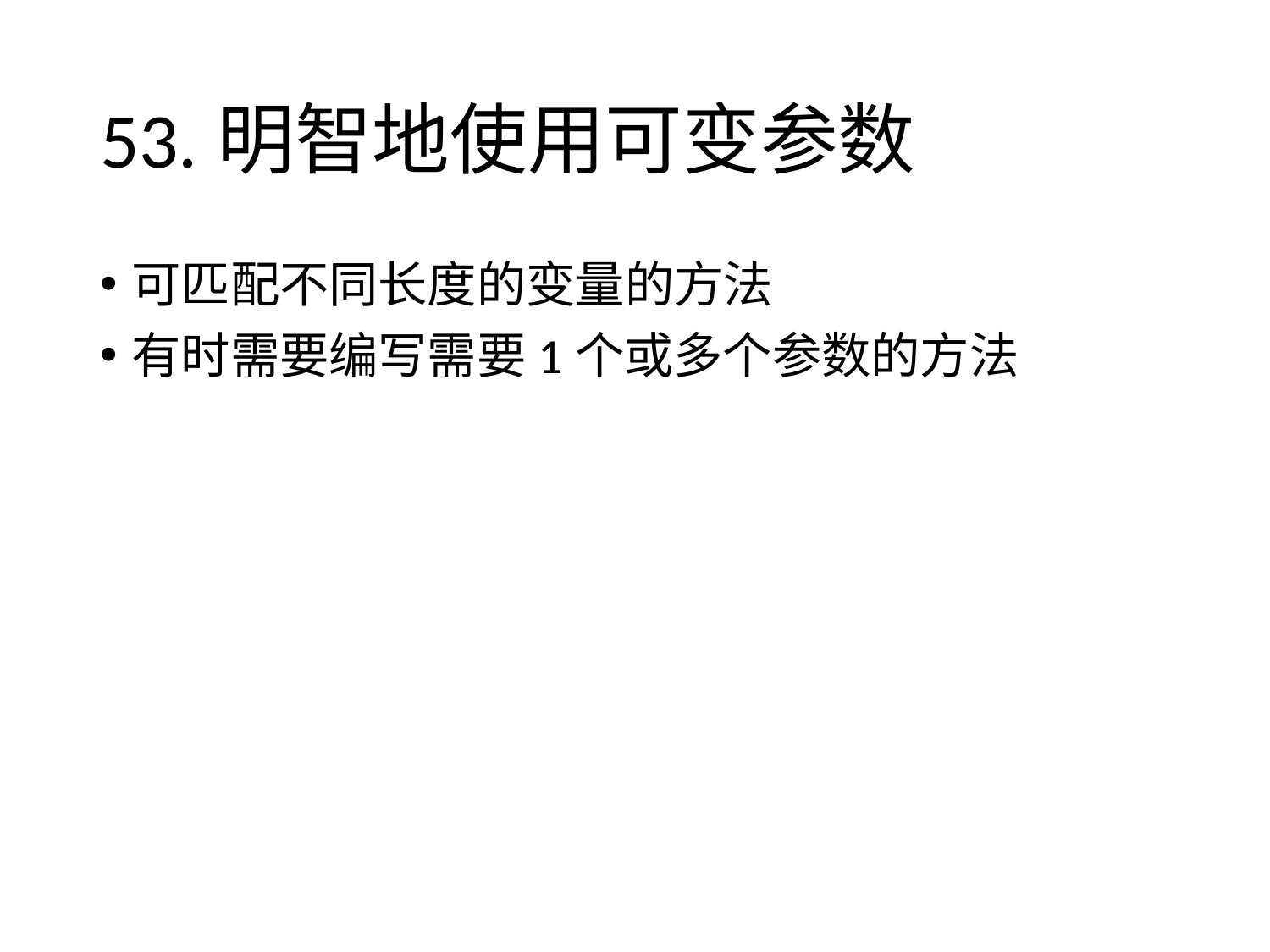

# 53.明智地使用可变参数
可匹配不同长度的变量的方法
有时需要编写需要1个或多个参数的方法